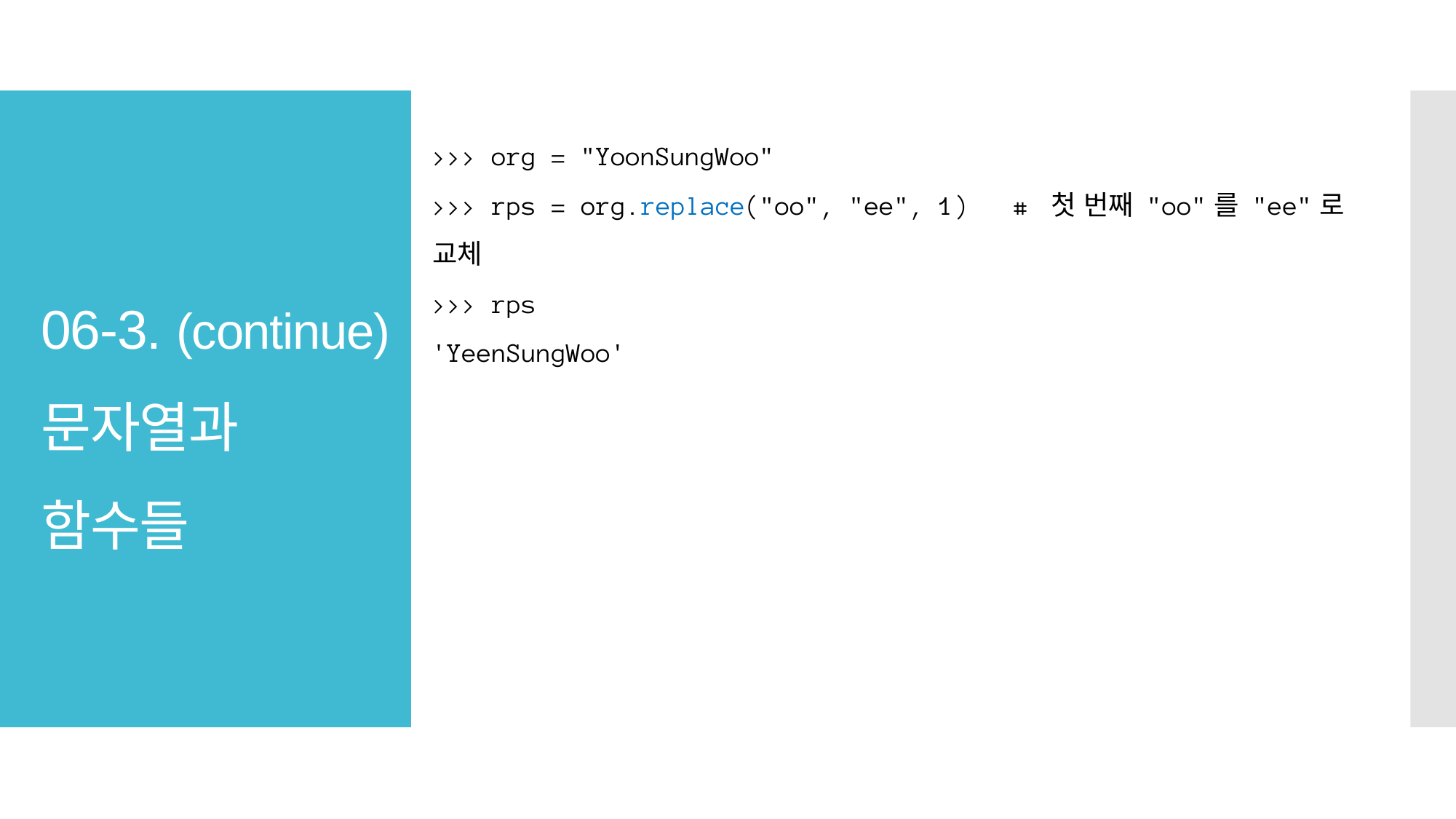

>>> org = "YoonSungWoo"
>>> rps = org.replace("oo", "ee", 1)   # 첫 번째 "oo"를 "ee"로 교체
>>> rps
'YeenSungWoo'
# 06-3. (continue) 문자열과 함수들